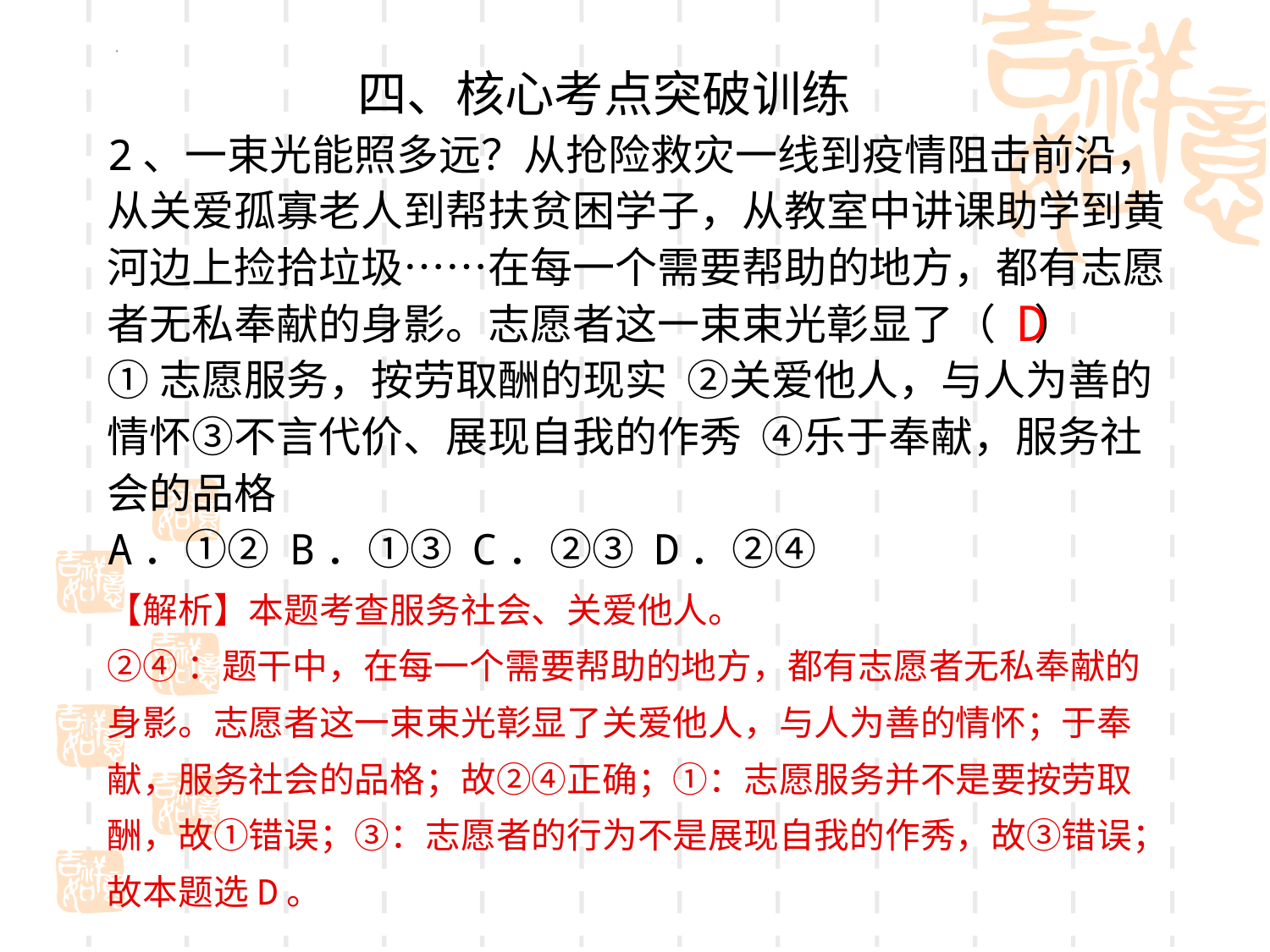

四、核心考点突破训练
2、一束光能照多远？从抢险救灾一线到疫情阻击前沿，从关爱孤寡老人到帮扶贫困学子，从教室中讲课助学到黄河边上捡拾垃圾……在每一个需要帮助的地方，都有志愿者无私奉献的身影。志愿者这一束束光彰显了（    ）
①志愿服务，按劳取酬的现实  ②关爱他人，与人为善的情怀③不言代价、展现自我的作秀  ④乐于奉献，服务社会的品格
A．①② B．①③ C．②③ D．②④
【解析】本题考查服务社会、关爱他人。
②④：题干中，在每一个需要帮助的地方，都有志愿者无私奉献的身影。志愿者这一束束光彰显了关爱他人，与人为善的情怀；于奉献，服务社会的品格；故②④正确；①：志愿服务并不是要按劳取酬，故①错误；③：志愿者的行为不是展现自我的作秀，故③错误；故本题选D。
D